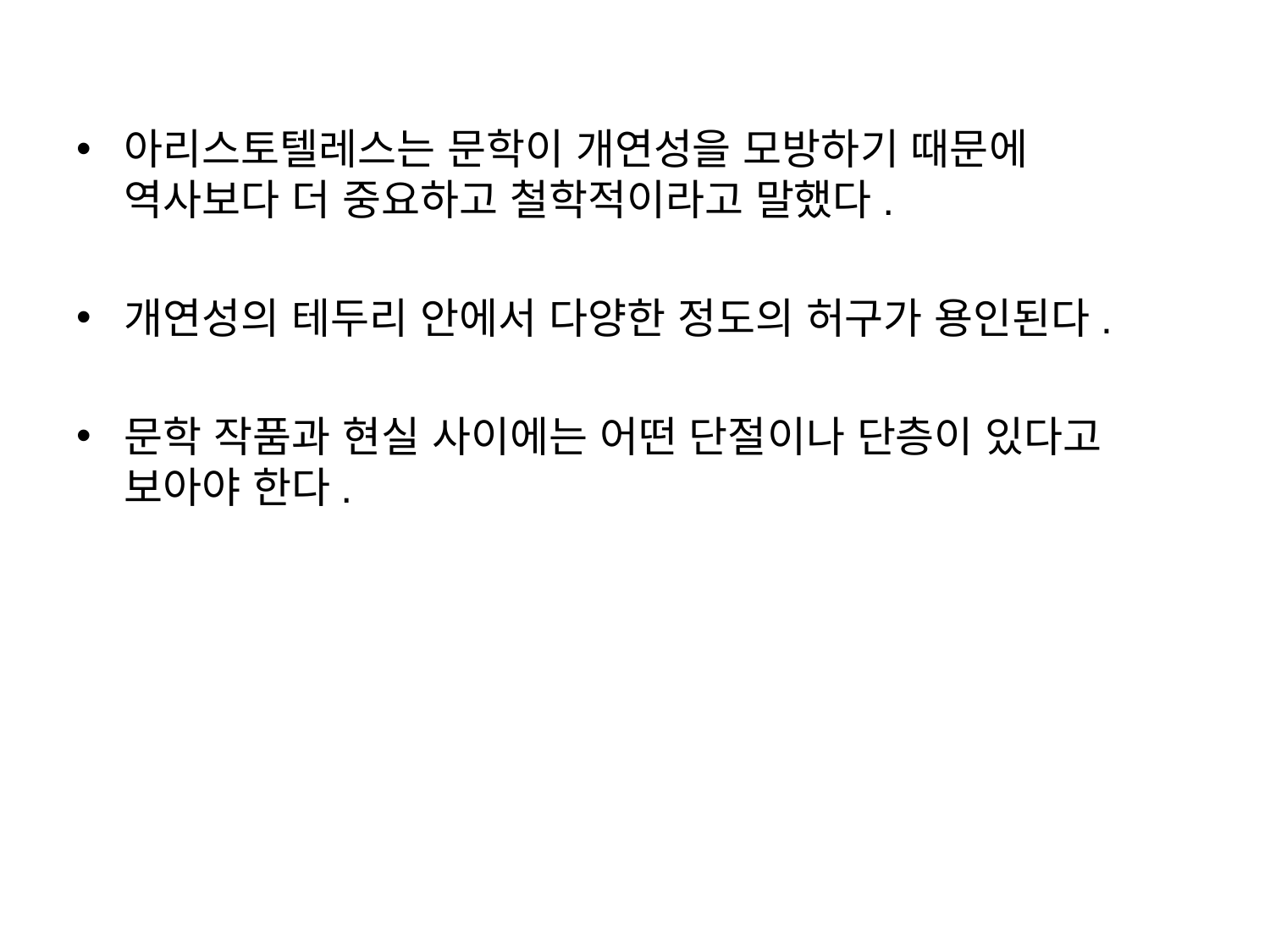

아리스토텔레스는 문학이 개연성을 모방하기 때문에 역사보다 더 중요하고 철학적이라고 말했다.

개연성의 테두리 안에서 다양한 정도의 허구가 용인된다.

문학 작품과 현실 사이에는 어떤 단절이나 단층이 있다고 보아야 한다.